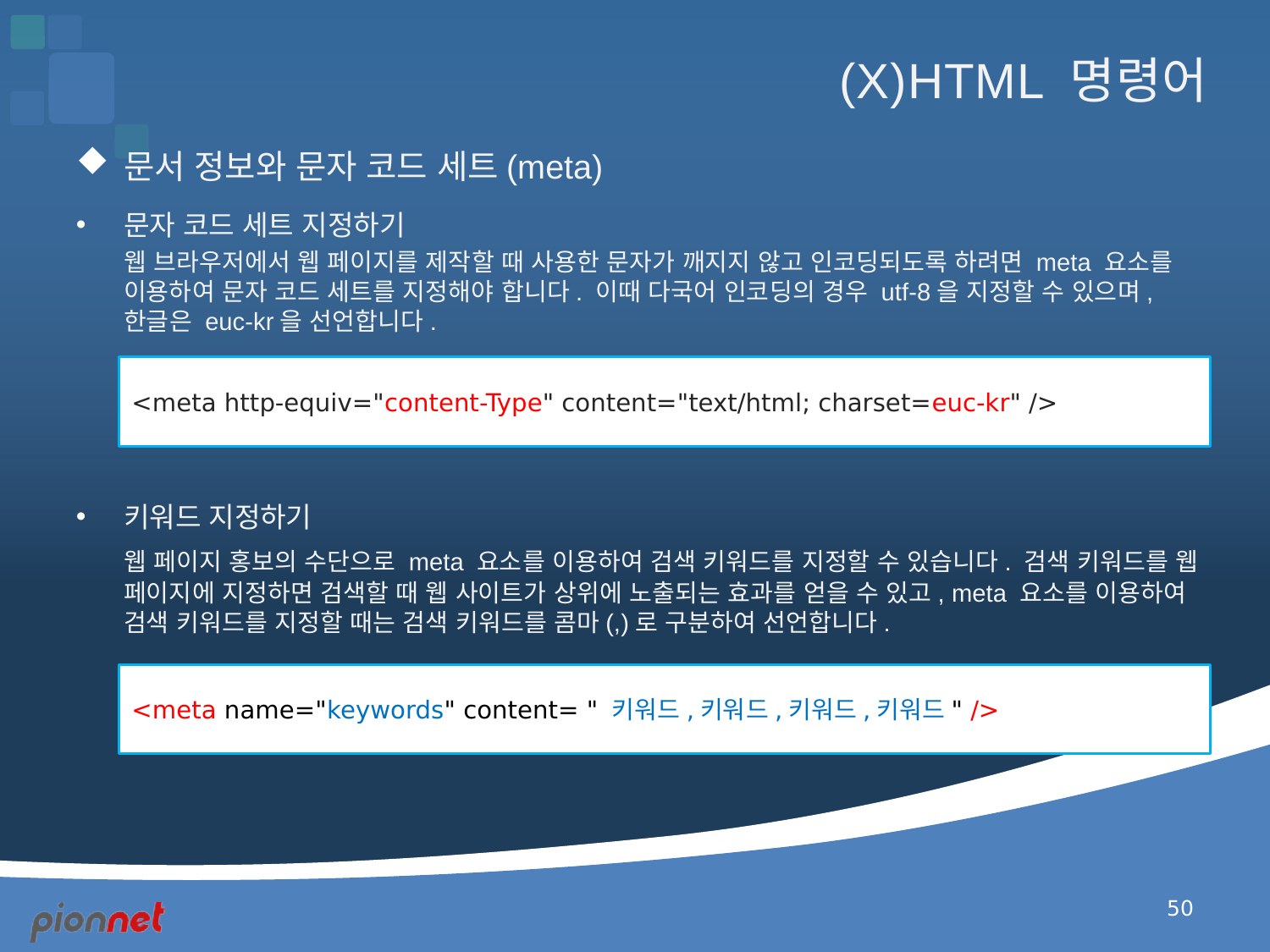

# (X)HTML 명령어
문서 정보와 문자 코드 세트(meta)
문자 코드 세트 지정하기
	웹 브라우저에서 웹 페이지를 제작할 때 사용한 문자가 깨지지 않고 인코딩되도록 하려면 meta 요소를 이용하여 문자 코드 세트를 지정해야 합니다. 이때 다국어 인코딩의 경우 utf-8을 지정할 수 있으며, 한글은 euc-kr을 선언합니다.

키워드 지정하기
	웹 페이지 홍보의 수단으로 meta 요소를 이용하여 검색 키워드를 지정할 수 있습니다. 검색 키워드를 웹 페이지에 지정하면 검색할 때 웹 사이트가 상위에 노출되는 효과를 얻을 수 있고, meta 요소를 이용하여 검색 키워드를 지정할 때는 검색 키워드를 콤마(,)로 구분하여 선언합니다.

<meta http-equiv="content-Type" content="text/html; charset=euc-kr" />
<meta name="keywords" content= " 키워드,키워드,키워드,키워드" />
50